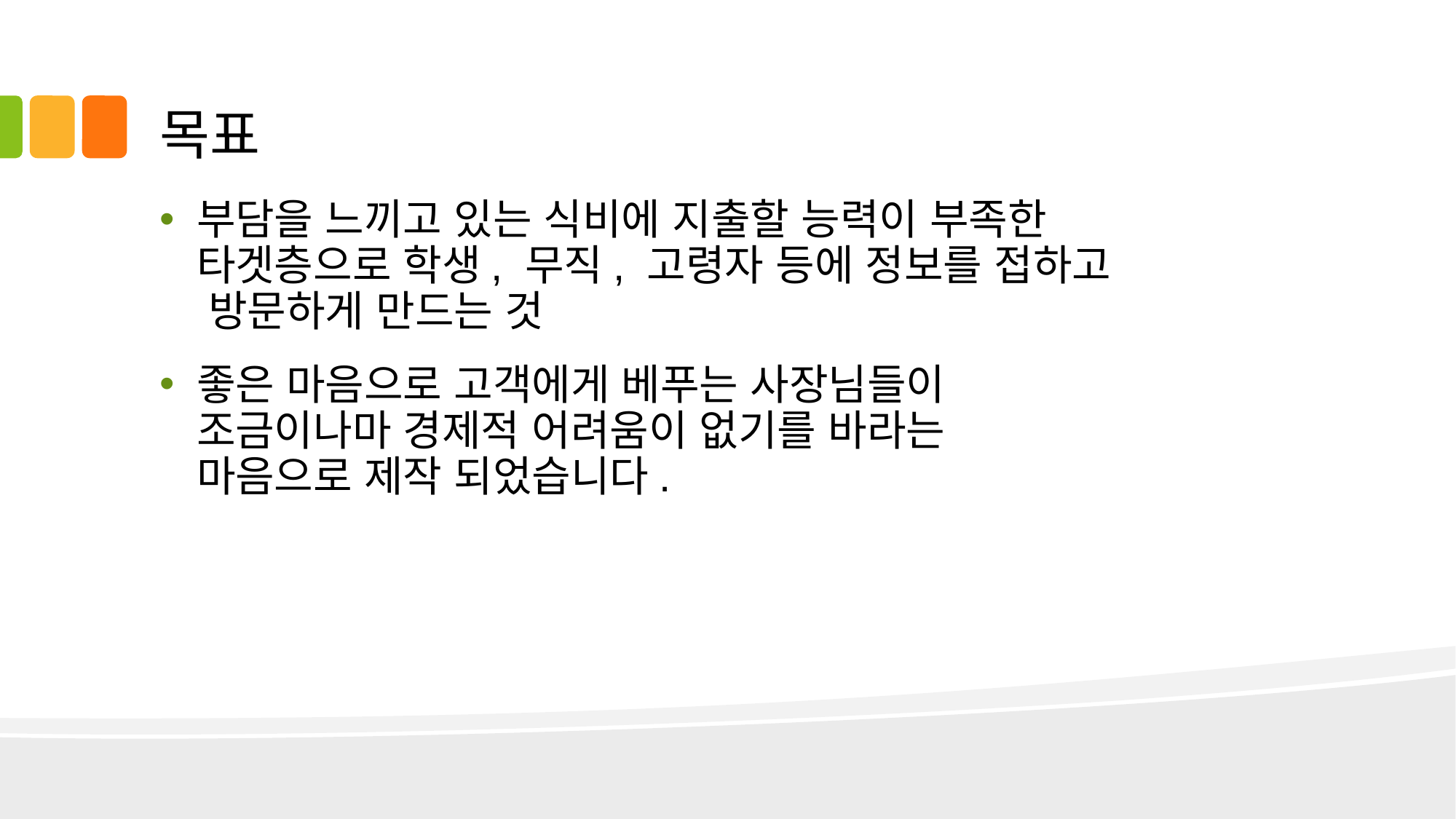

# 목표
부담을 느끼고 있는 식비에 지출할 능력이 부족한         타겟층으로 학생, 무직, 고령자 등에 정보를 접하고       방문하게 만드는 것
좋은 마음으로 고객에게 베푸는 사장님들이                  조금이나마 경제적 어려움이 없기를 바라는         마음으로 제작 되었습니다.